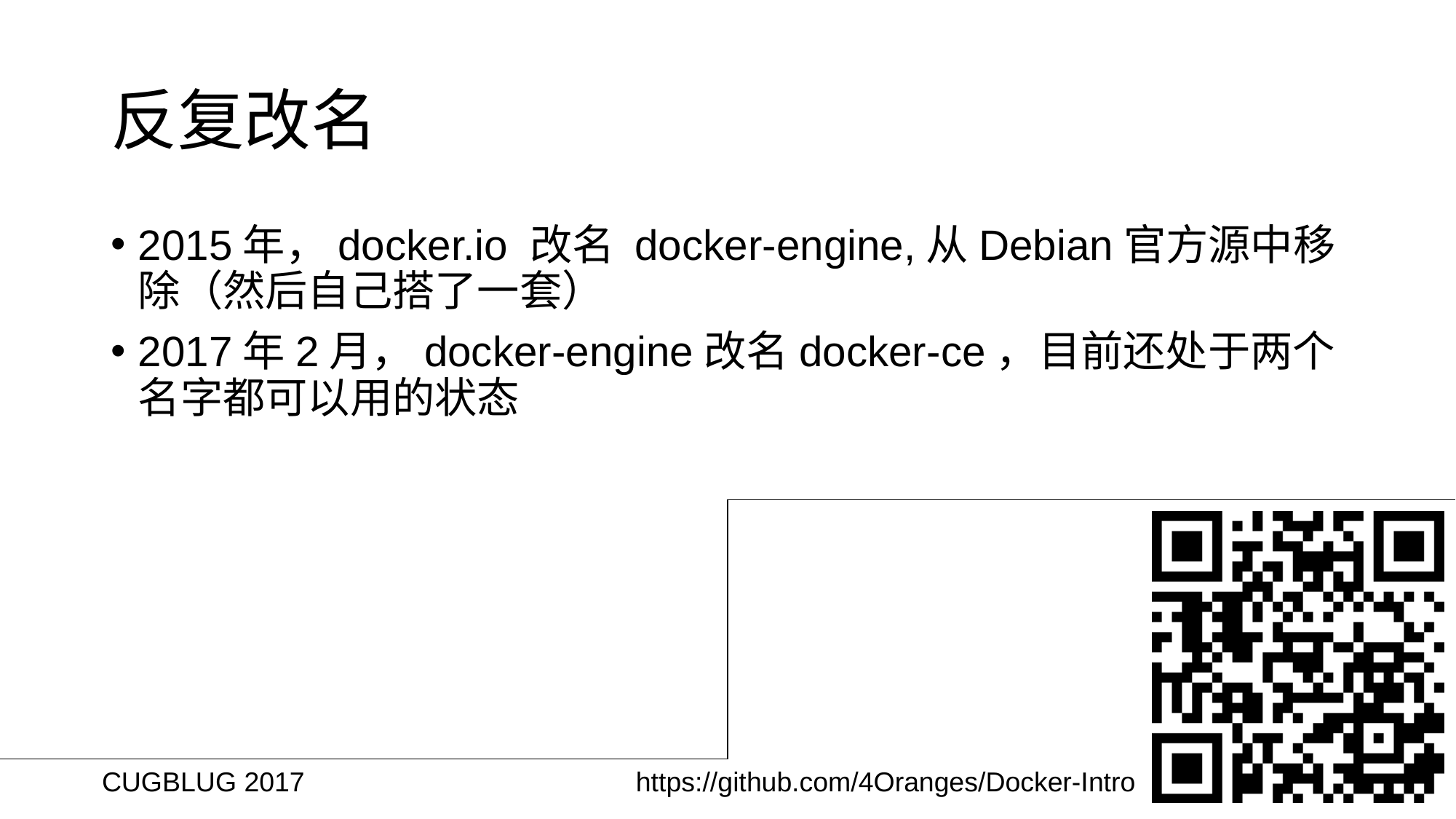

# 反复改名
2015年，docker.io 改名 docker-engine,从Debian官方源中移除（然后自己搭了一套）
2017年2月，docker-engine改名docker-ce，目前还处于两个名字都可以用的状态